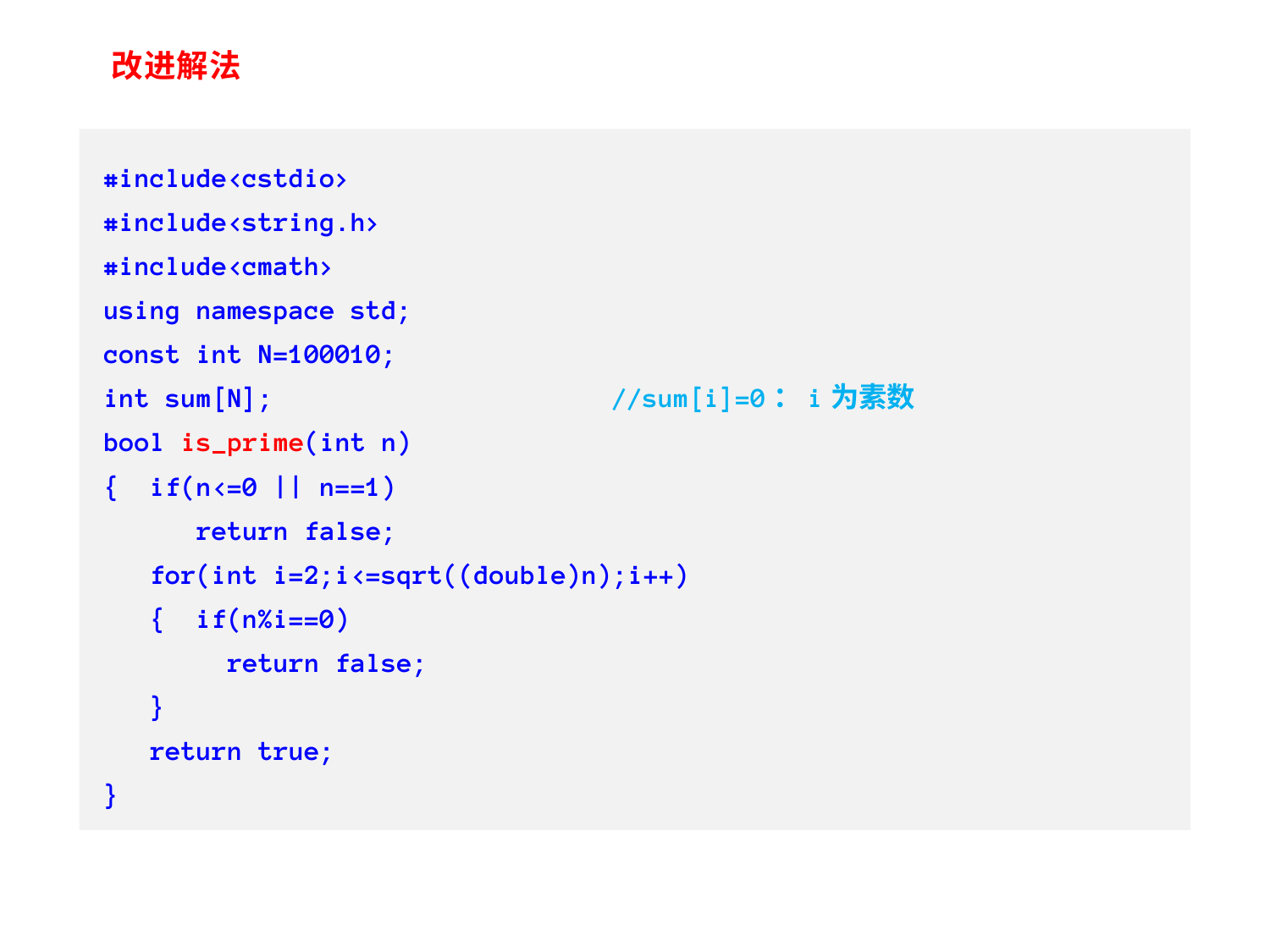

改进解法
#include<cstdio>
#include<string.h>
#include<cmath>
using namespace std;
const int N=100010;
int sum[N];			//sum[i]=0：i为素数
bool is_prime(int n)
{  if(n<=0 || n==1)
      return false;
   for(int i=2;i<=sqrt((double)n);i++)
   {  if(n%i==0)
        return false;
   }
   return true;
}